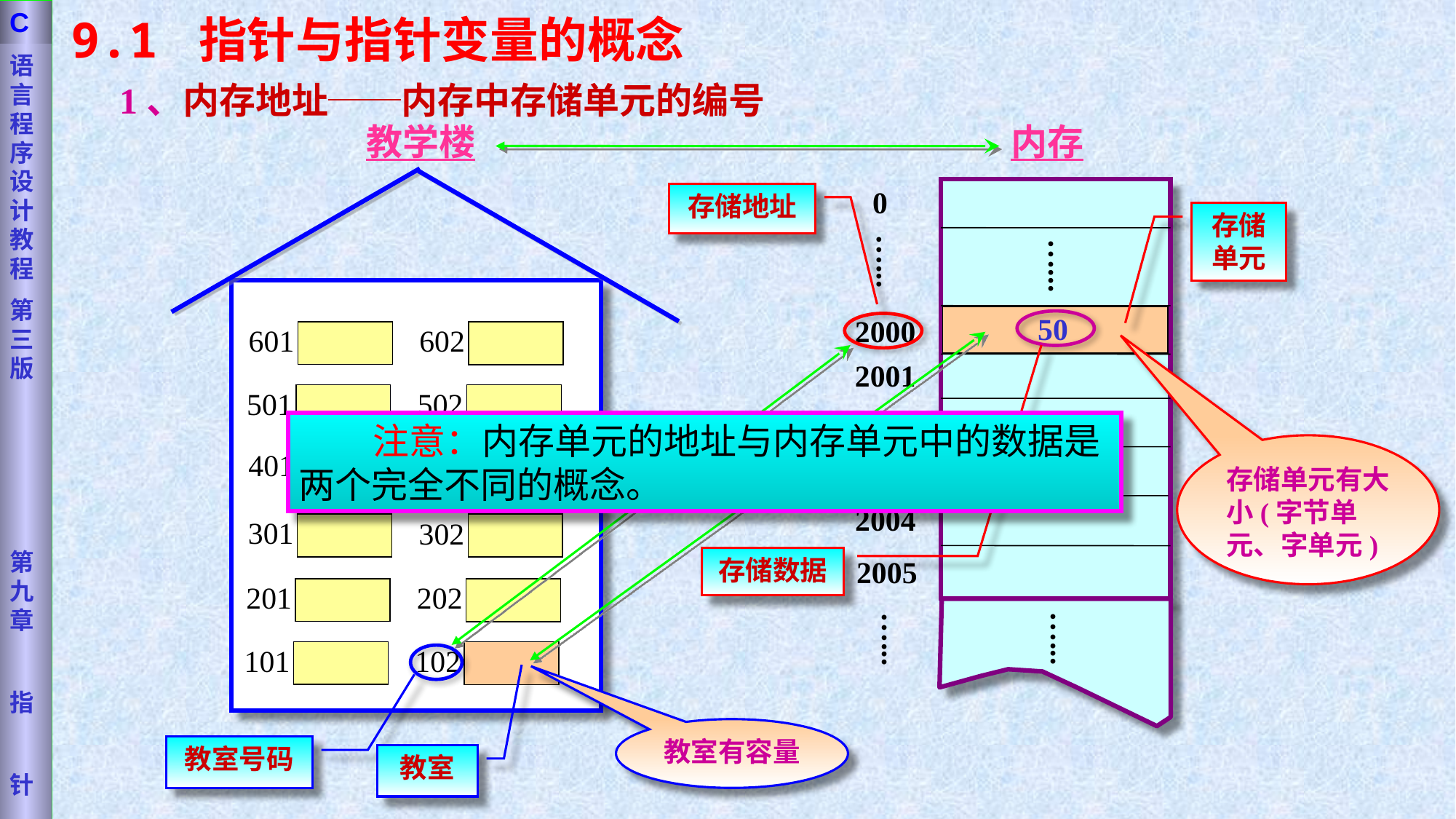

语言程序设计教程
第三版

第九章

指

针
C
9.1 指针与指针变量的概念
1、内存地址──内存中存储单元的编号
内存
0
…...
2000
2001
2002
2003
2004
2005
…...

…...

…...
教学楼

601

602

501

502

401

402

301

302

201

202

101

102

存储地址

存储单元

50

存储数据

        注意：内存单元的地址与内存单元中的数据是两个完全不同的概念。
存储单元有大小(字节单元、字单元)

教室号码
教室有容量
教室